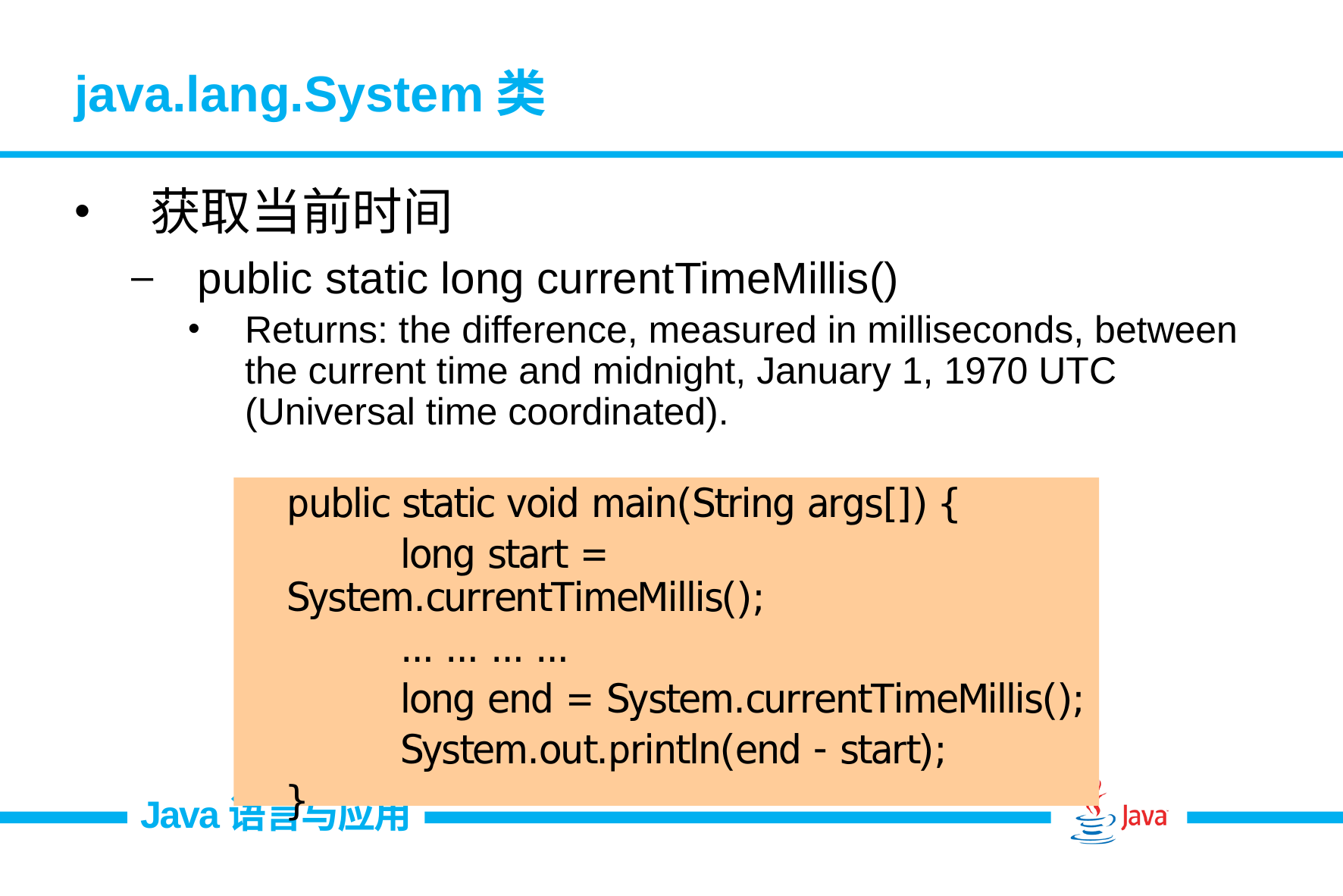

# java.lang.System类
获取当前时间
public static long currentTimeMillis()
Returns: the difference, measured in milliseconds, between the current time and midnight, January 1, 1970 UTC (Universal time coordinated).
	public static void main(String args[]) {
		long start = System.currentTimeMillis();
		… … … …
		long end = System.currentTimeMillis();
		System.out.println(end - start);
	}